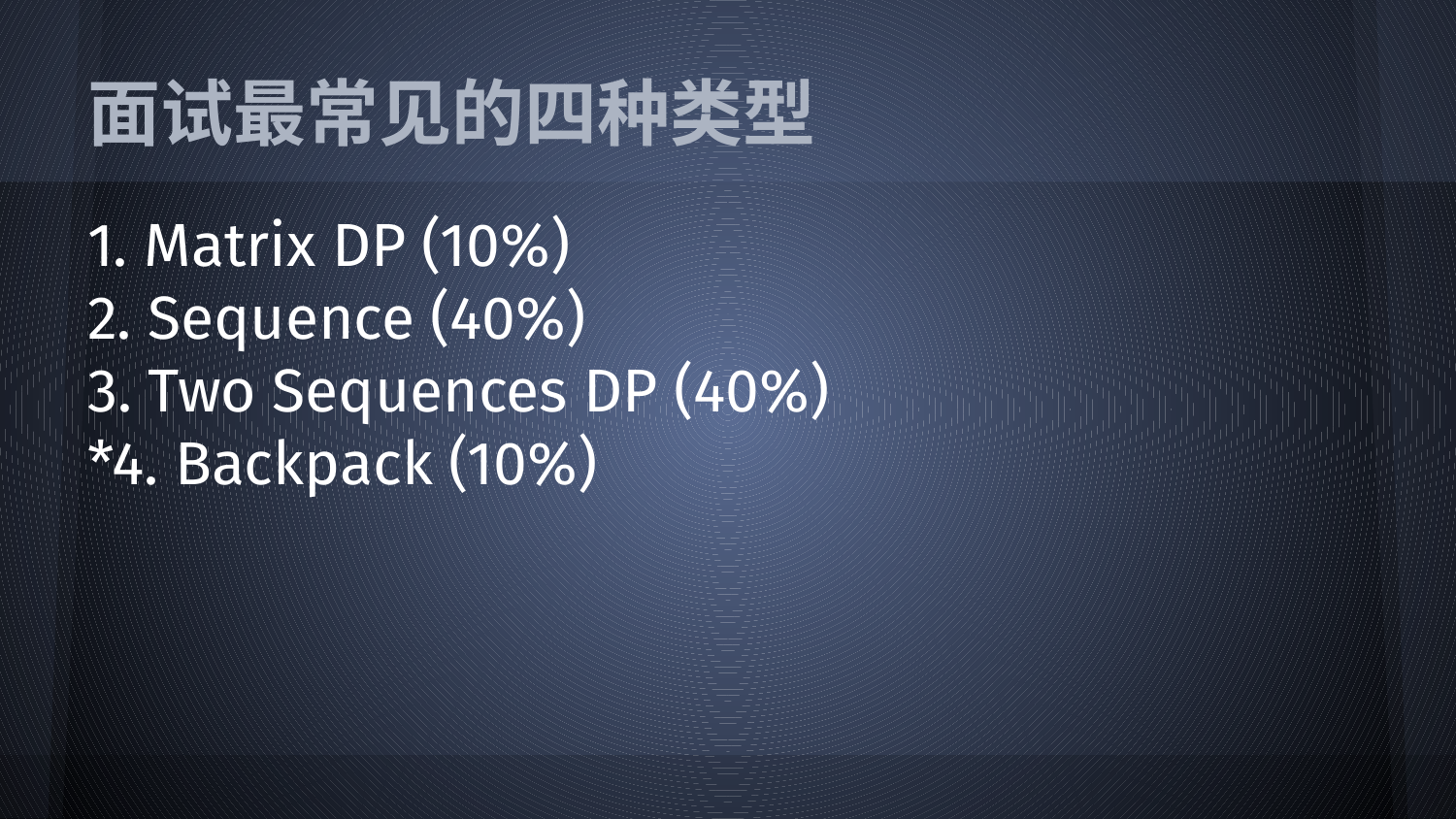

# 面试最常见的四种类型
1. Matrix DP (10%)
2. Sequence (40%)
3. Two Sequences DP (40%)
*4. Backpack (10%)